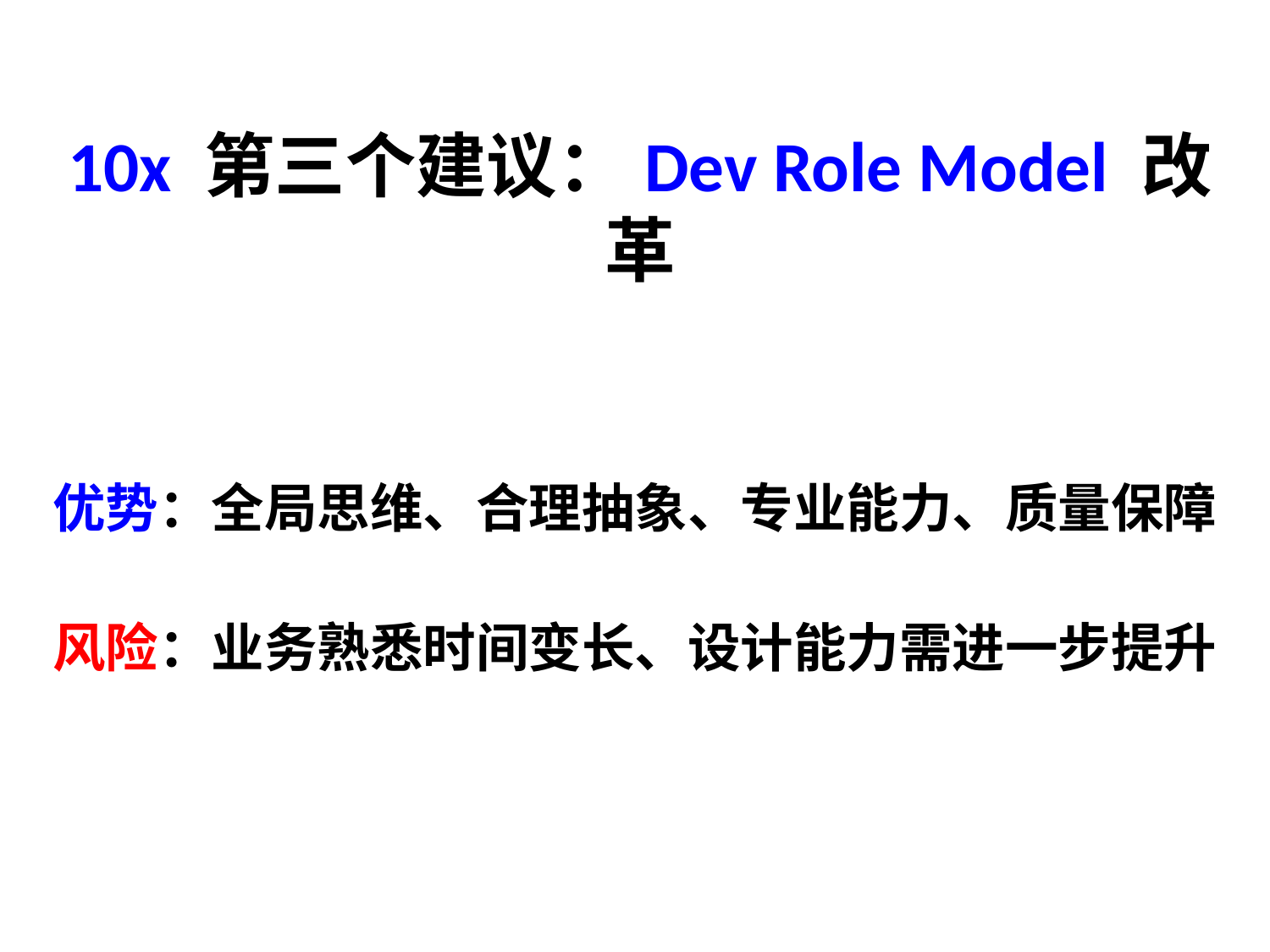

10x 第三个建议：Dev Role Model 改革
# 优势：全局思维、合理抽象、专业能力、质量保障 风险：业务熟悉时间变长、设计能力需进一步提升